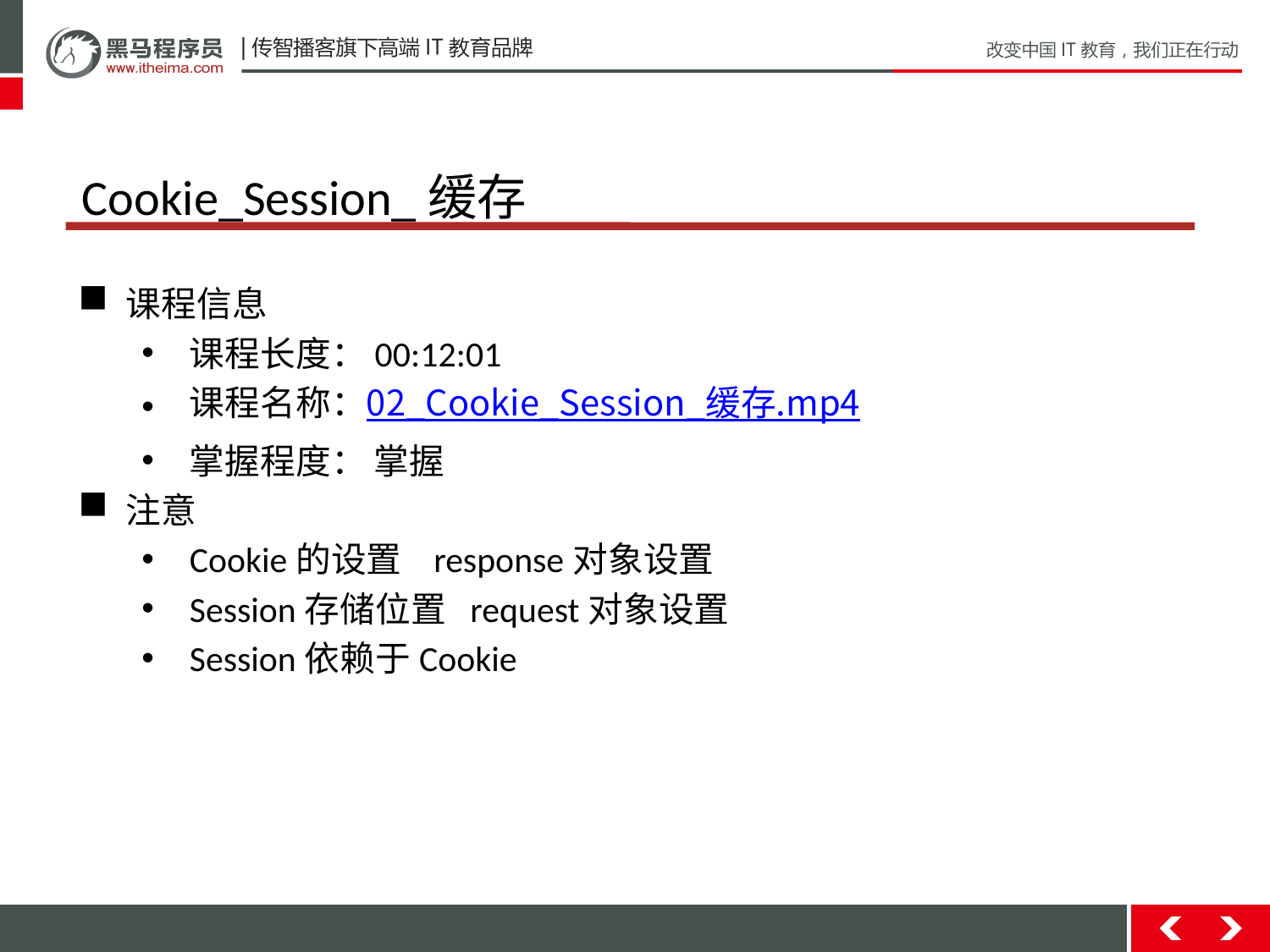

# Cookie_Session_缓存

课程信息
课程长度：00:12:01
课程名称：02_Cookie_Session_缓存.mp4
掌握程度： 掌握
注意
Cookie的设置   response对象设置
Session存储位置  request对象设置
Session依赖于Cookie